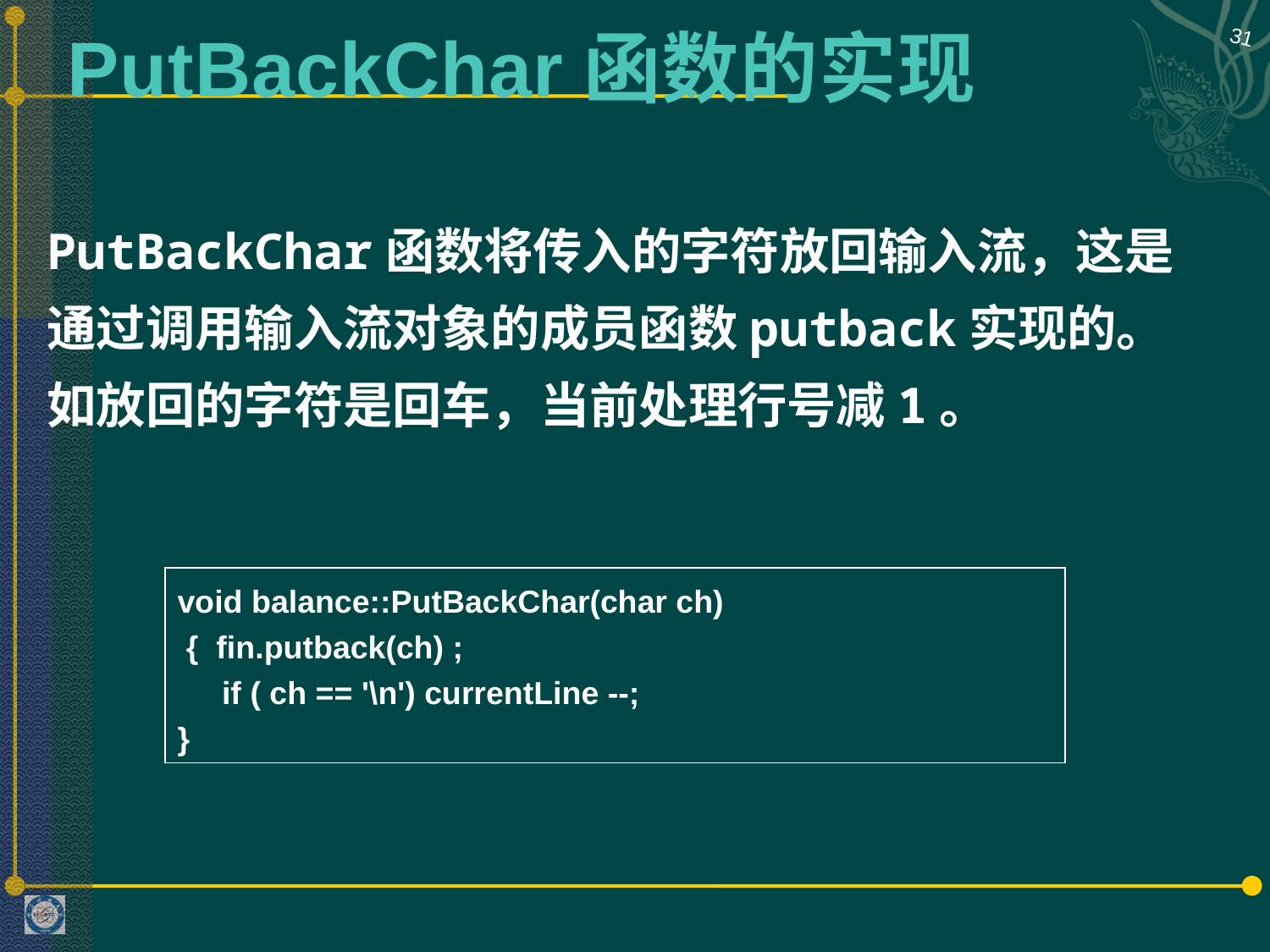

31
# PutBackChar函数的实现
PutBackChar函数将传入的字符放回输入流，这是通过调用输入流对象的成员函数putback实现的。如放回的字符是回车，当前处理行号减1。
void balance::PutBackChar(char ch)
 {  fin.putback(ch) ;
     if ( ch == '\n') currentLine --;
}